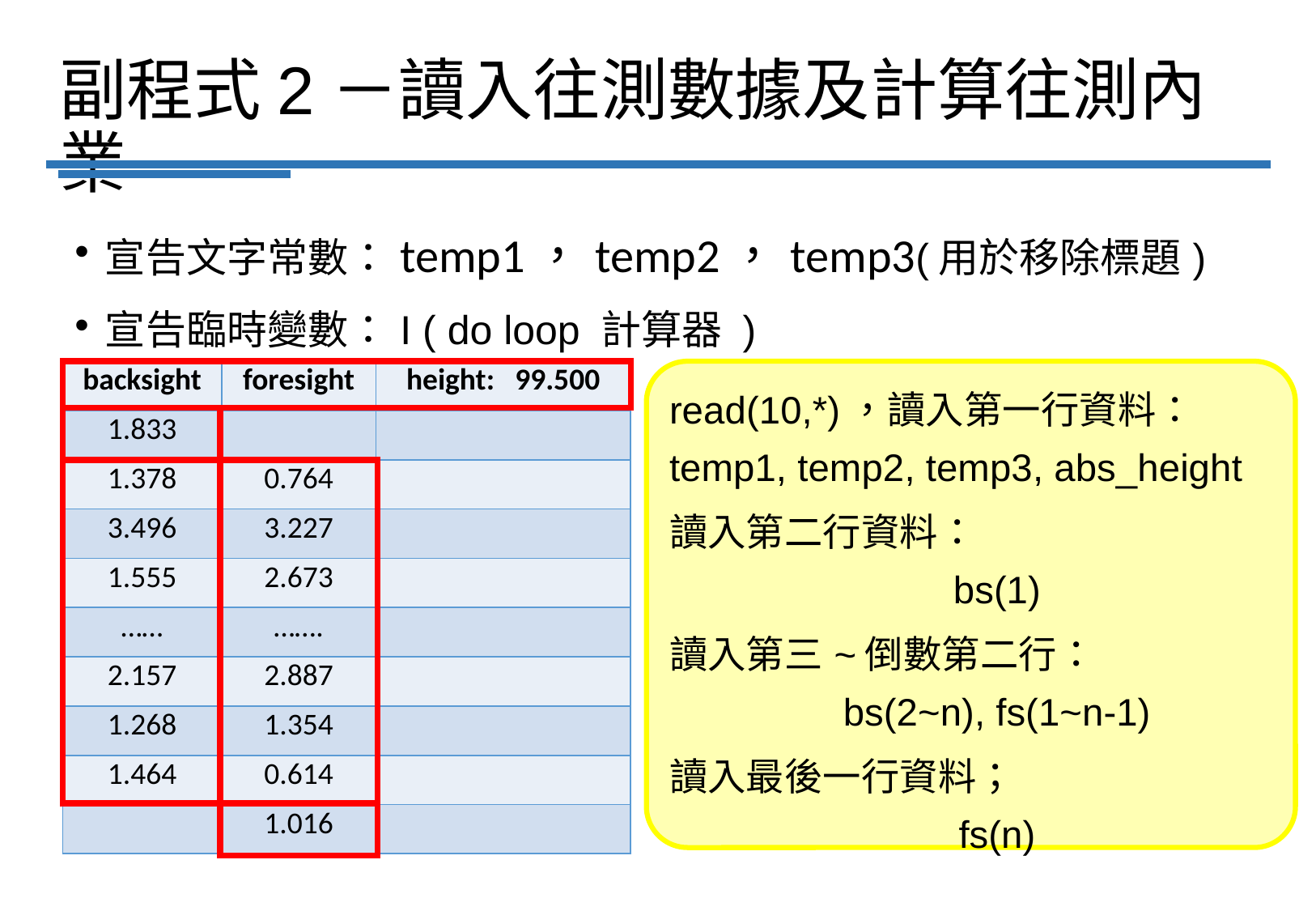

# 副程式2－讀入往測數據及計算往測內業

宣告文字常數：temp1，temp2，temp3(用於移除標題)
宣告臨時變數：I ( do loop 計算器 )

| backsight | foresight | height: 99.500 |
| --- | --- | --- |
| 1.833 |  |  |
| 1.378 | 0.764 |  |
| 3.496 | 3.227 |  |
| 1.555 | 2.673 |  |
| …… | ……. |  |
| 2.157 | 2.887 |  |
| 1.268 | 1.354 |  |
| 1.464 | 0.614 |  |
|  | 1.016 |  |
read(10,*)，讀入第一行資料：
temp1, temp2, temp3, abs_height
讀入第二行資料：
bs(1)
讀入第三~倒數第二行：
bs(2~n), fs(1~n-1)
讀入最後一行資料；
fs(n)